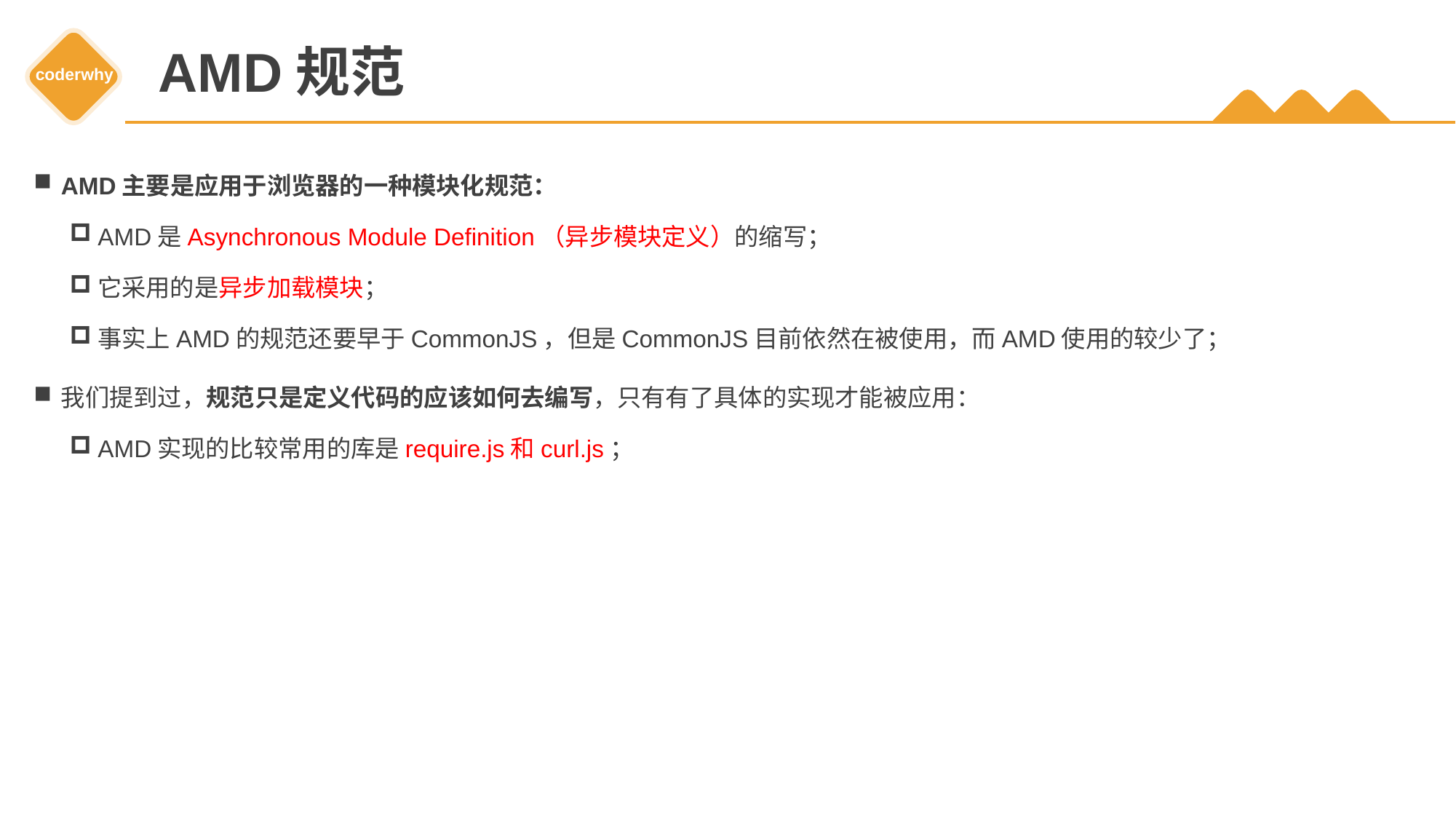

# AMD规范
AMD主要是应用于浏览器的一种模块化规范：
AMD是Asynchronous Module Definition（异步模块定义）的缩写；
它采用的是异步加载模块；
事实上AMD的规范还要早于CommonJS，但是CommonJS目前依然在被使用，而AMD使用的较少了；
我们提到过，规范只是定义代码的应该如何去编写，只有有了具体的实现才能被应用：
AMD实现的比较常用的库是require.js和curl.js；